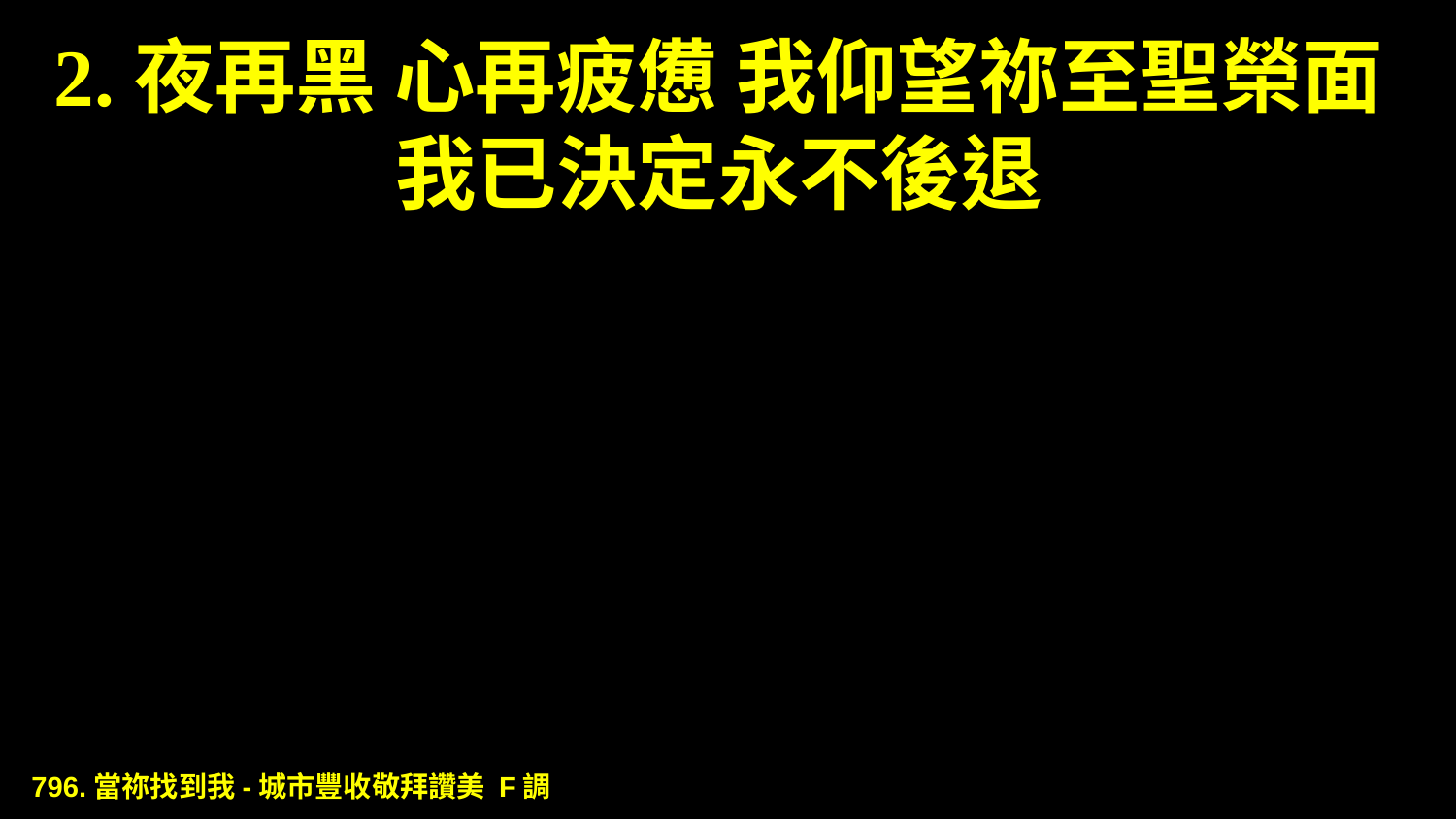

# 2.夜再黑 心再疲憊 我仰望祢至聖榮面 我已決定永不後退
796.當祢找到我-城市豐收敬拜讚美 F調